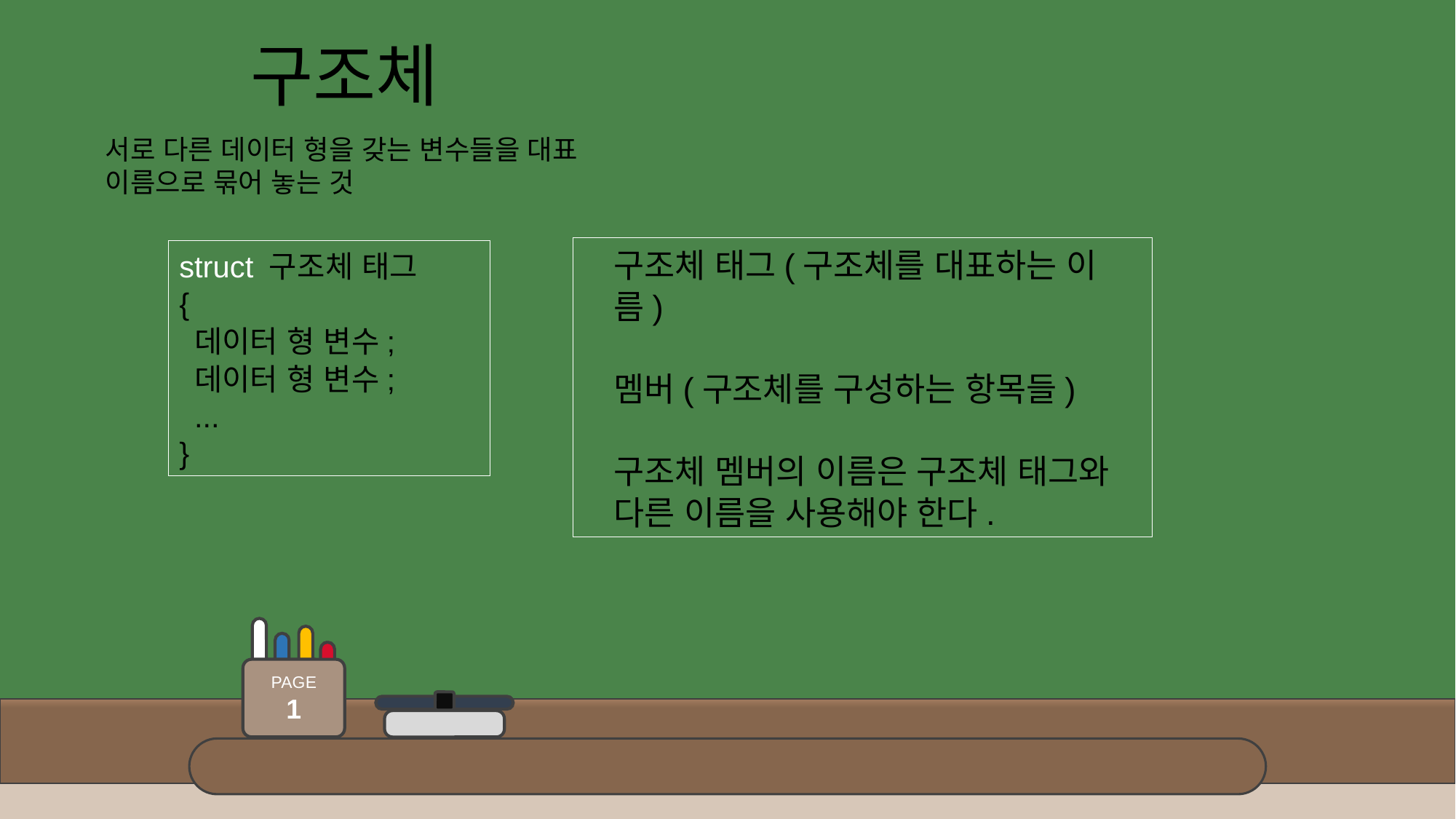

구조체
서로 다른 데이터 형을 갖는 변수들을 대표 이름으로 묶어 놓는 것
구조체 태그(구조체를 대표하는 이름)

멤버(구조체를 구성하는 항목들)

구조체 멤버의 이름은 구조체 태그와 다른 이름을 사용해야 한다.
struct 구조체 태그
{
데이터 형 변수;
데이터 형 변수;
...
}

PAGE
1